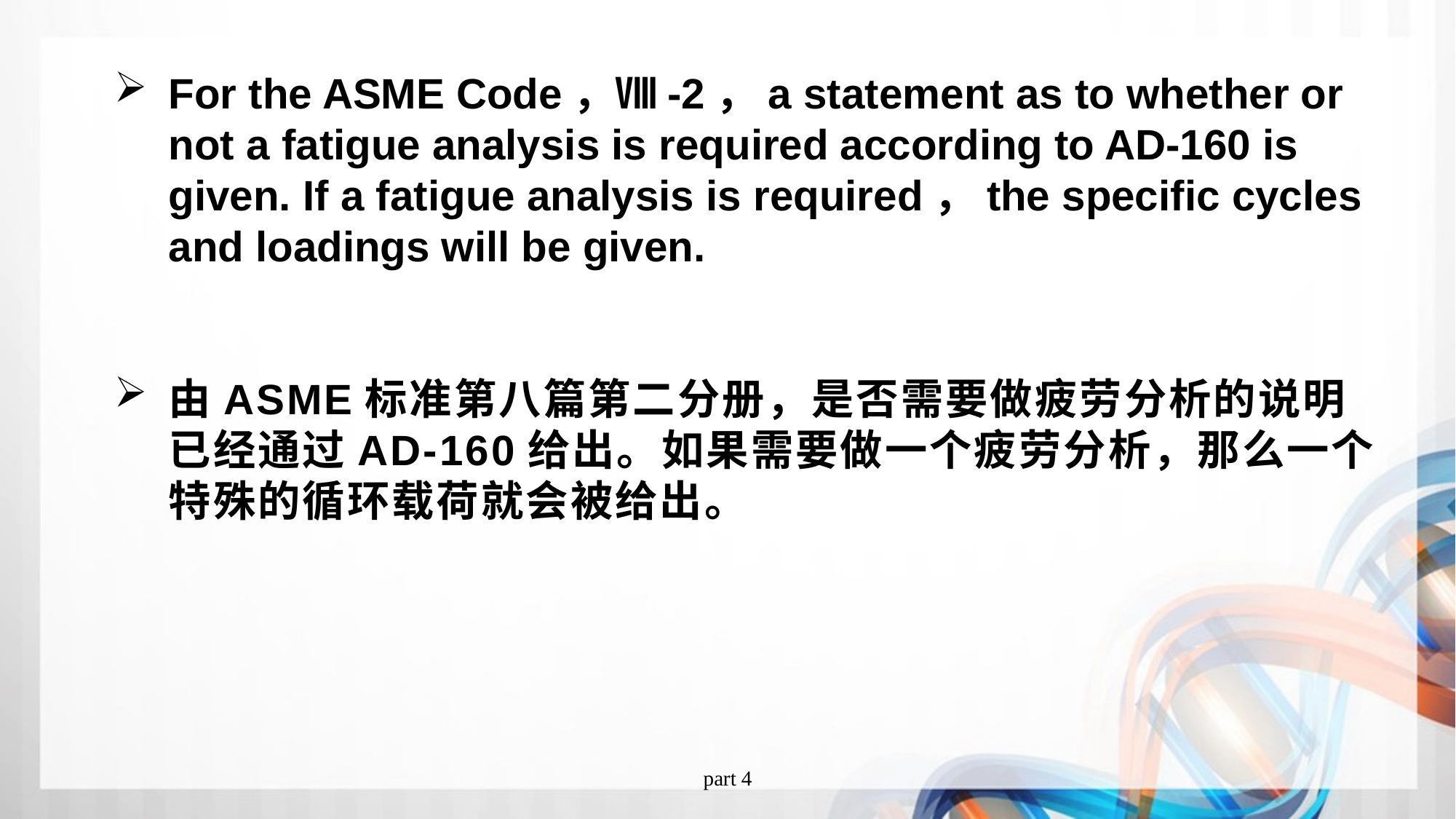

For the ASME Code，Ⅷ-2，a statement as to whether or not a fatigue analysis is required according to AD-160 is given. If a fatigue analysis is required，the specific cycles and loadings will be given.

由ASME标准第八篇第二分册，是否需要做疲劳分析的说明已经通过AD-160给出。如果需要做一个疲劳分析，那么一个特殊的循环载荷就会被给出。
part 4